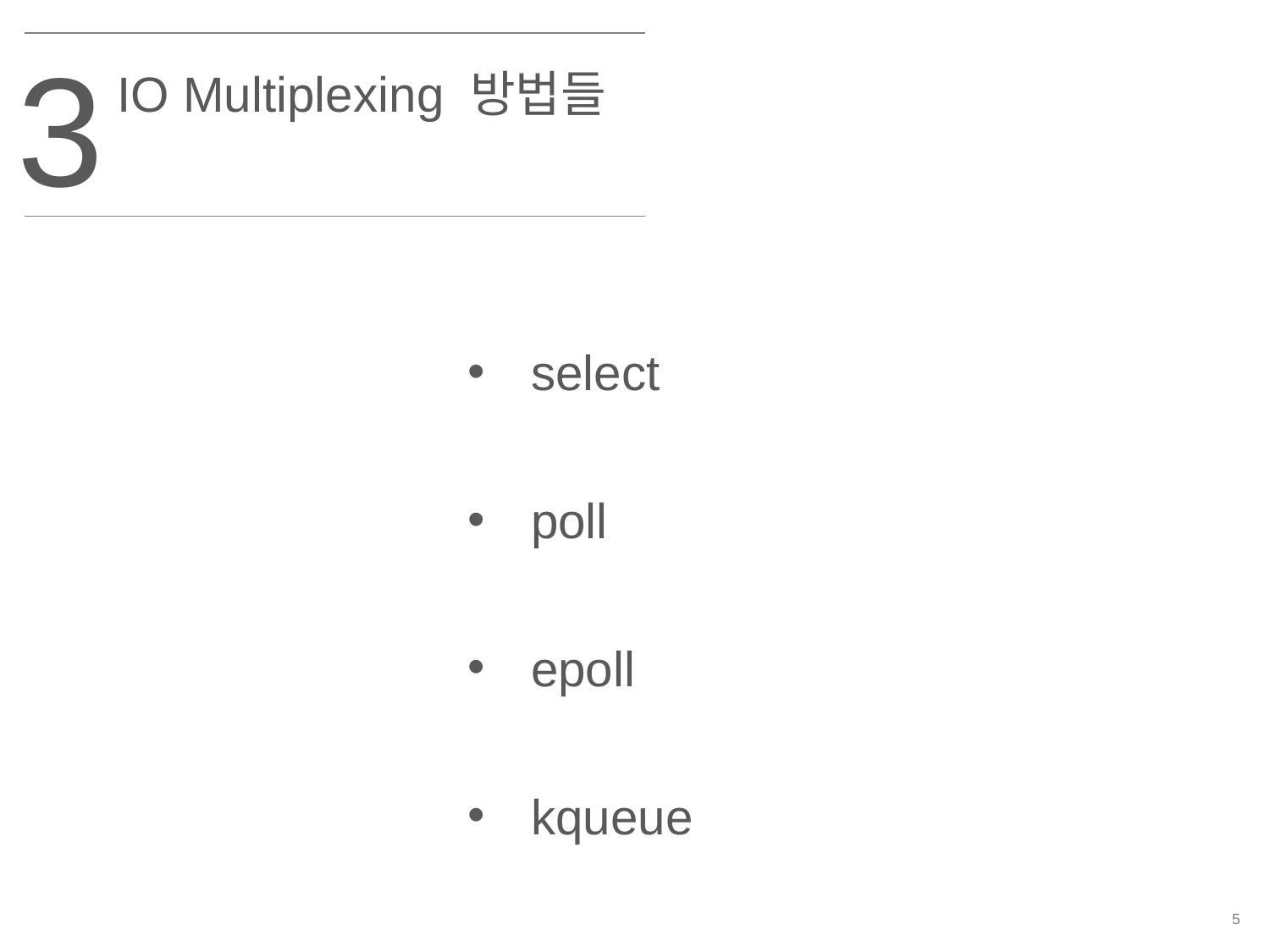

3
IO Multiplexing 방법들

select
poll
epoll
kqueue